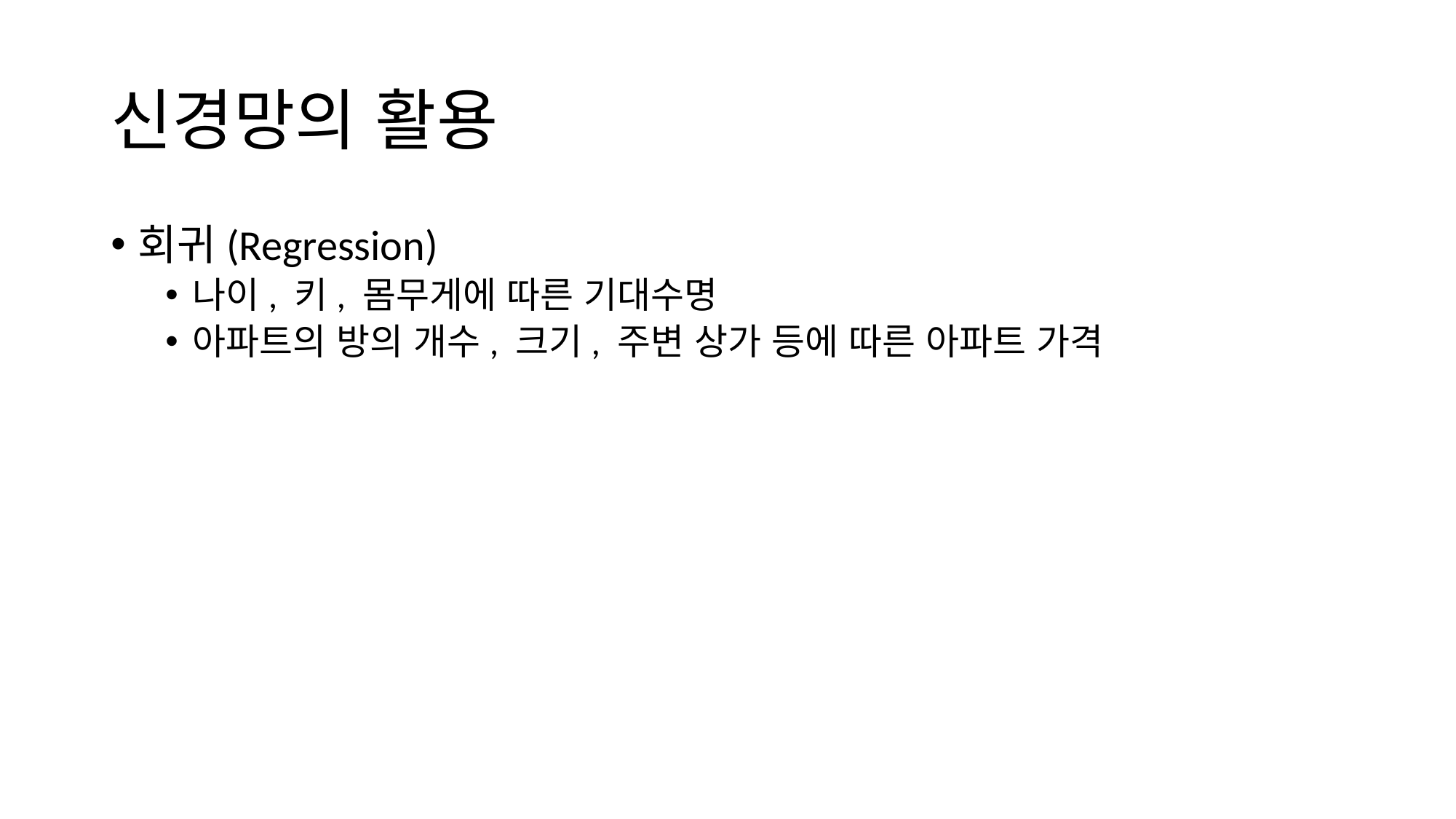

# 신경망의 활용
회귀(Regression)
나이, 키, 몸무게에 따른 기대수명
아파트의 방의 개수, 크기, 주변 상가 등에 따른 아파트 가격